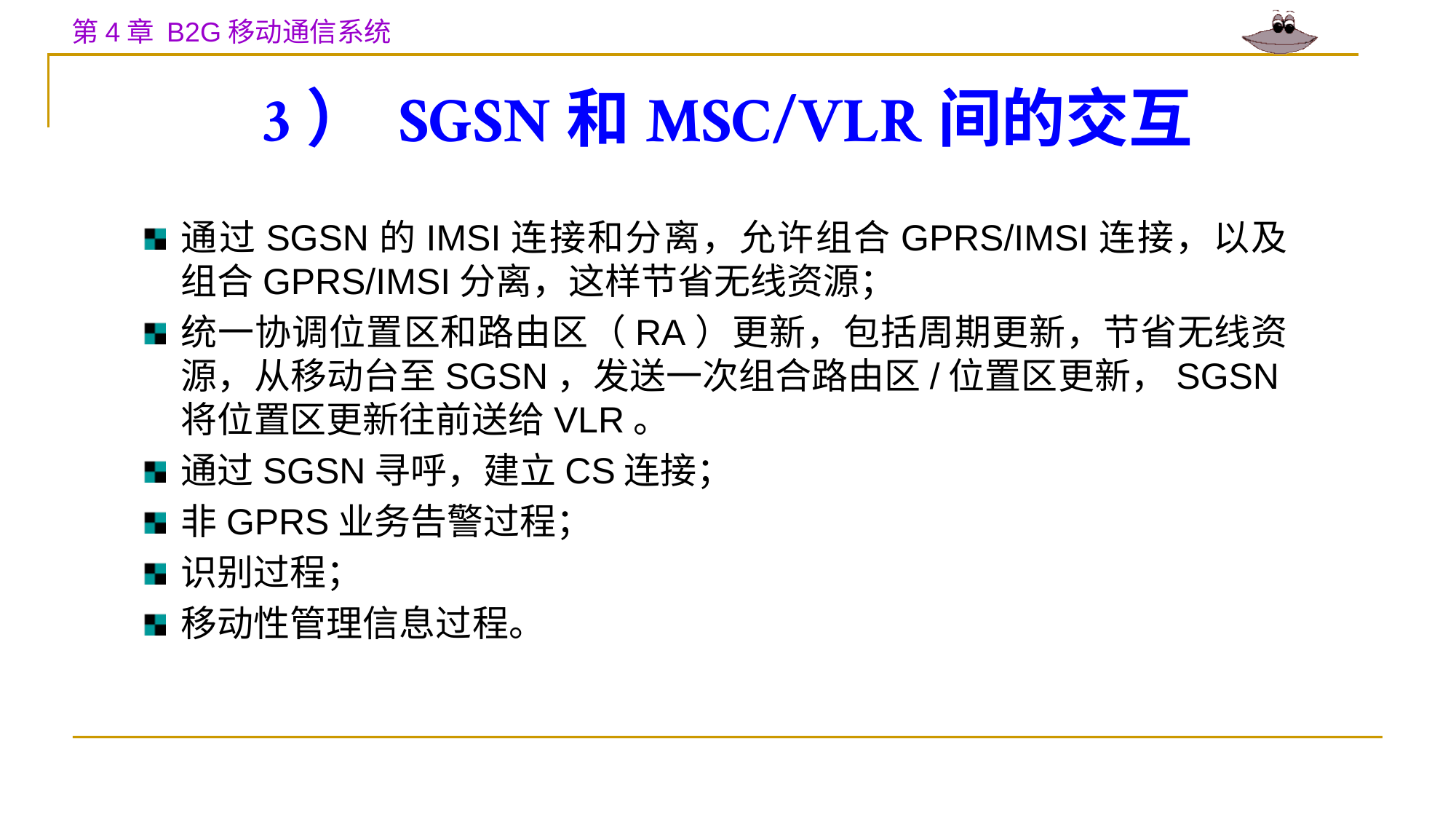

# 3） SGSN和MSC/VLR间的交互
通过SGSN的IMSI连接和分离，允许组合GPRS/IMSI连接，以及组合GPRS/IMSI分离，这样节省无线资源；
统一协调位置区和路由区（RA）更新，包括周期更新，节省无线资源，从移动台至SGSN，发送一次组合路由区/位置区更新，SGSN将位置区更新往前送给VLR。
通过SGSN寻呼，建立CS连接；
非GPRS业务告警过程；
识别过程；
移动性管理信息过程。